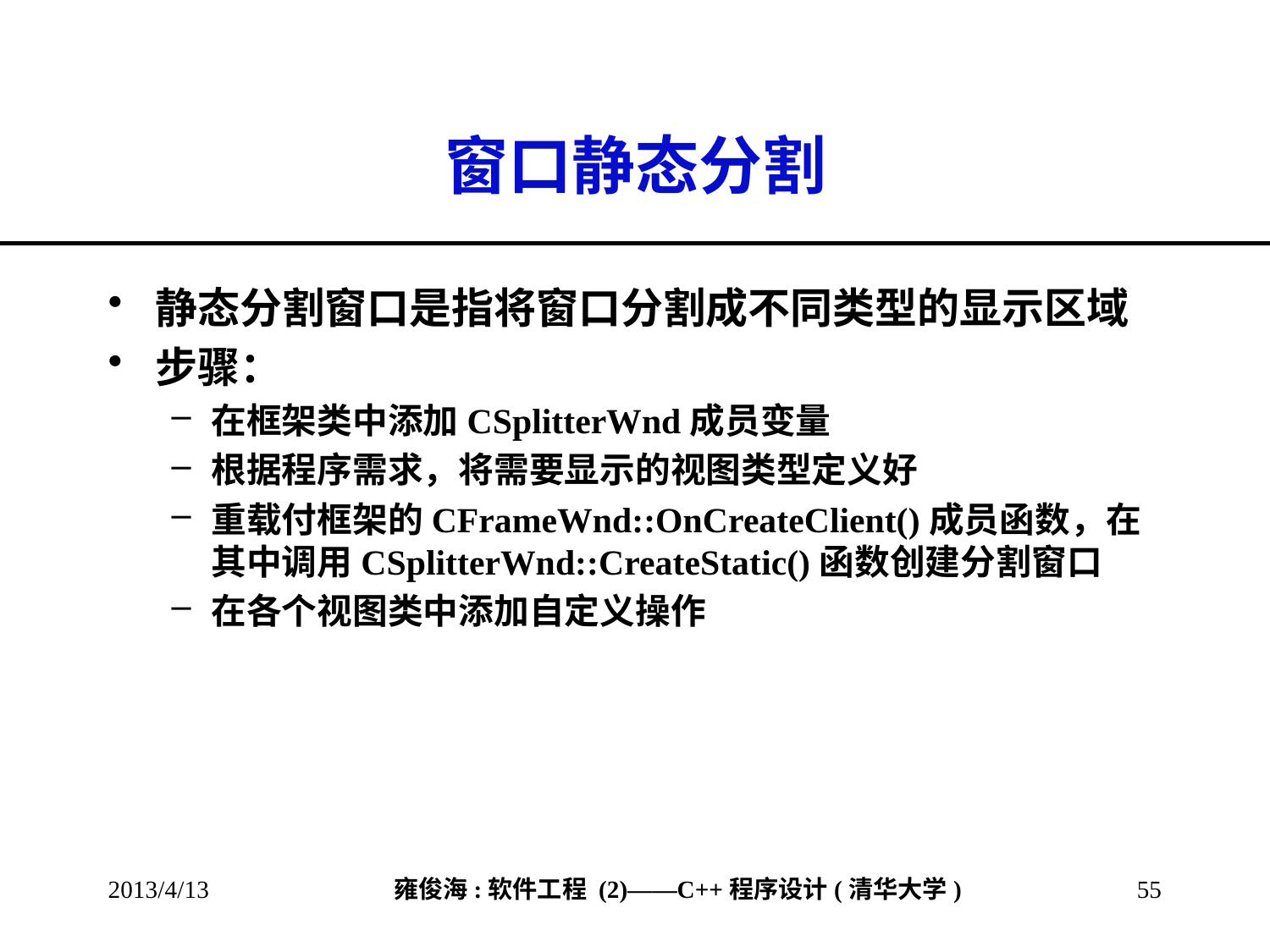

# 窗口静态分割
静态分割窗口是指将窗口分割成不同类型的显示区域
步骤：
在框架类中添加CSplitterWnd成员变量
根据程序需求，将需要显示的视图类型定义好
重载付框架的CFrameWnd::OnCreateClient()成员函数，在其中调用CSplitterWnd::CreateStatic()函数创建分割窗口
在各个视图类中添加自定义操作
2013/4/13
55